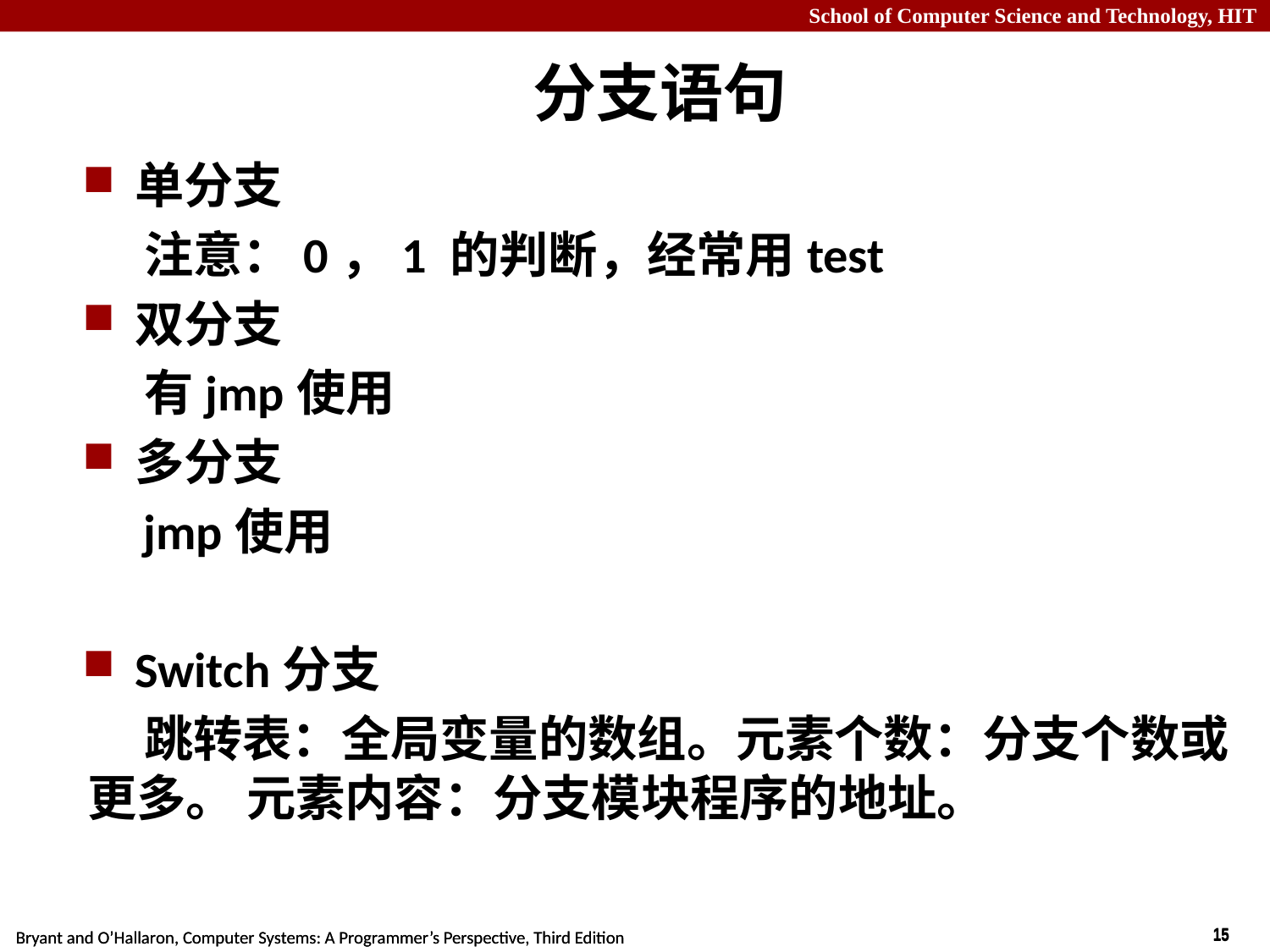

# 分支语句
单分支
    注意：0，1 的判断，经常用test
双分支
    有jmp使用
多分支
     jmp使用

Switch分支
    跳转表：全局变量的数组。元素个数：分支个数或更多。 元素内容：分支模块程序的地址。